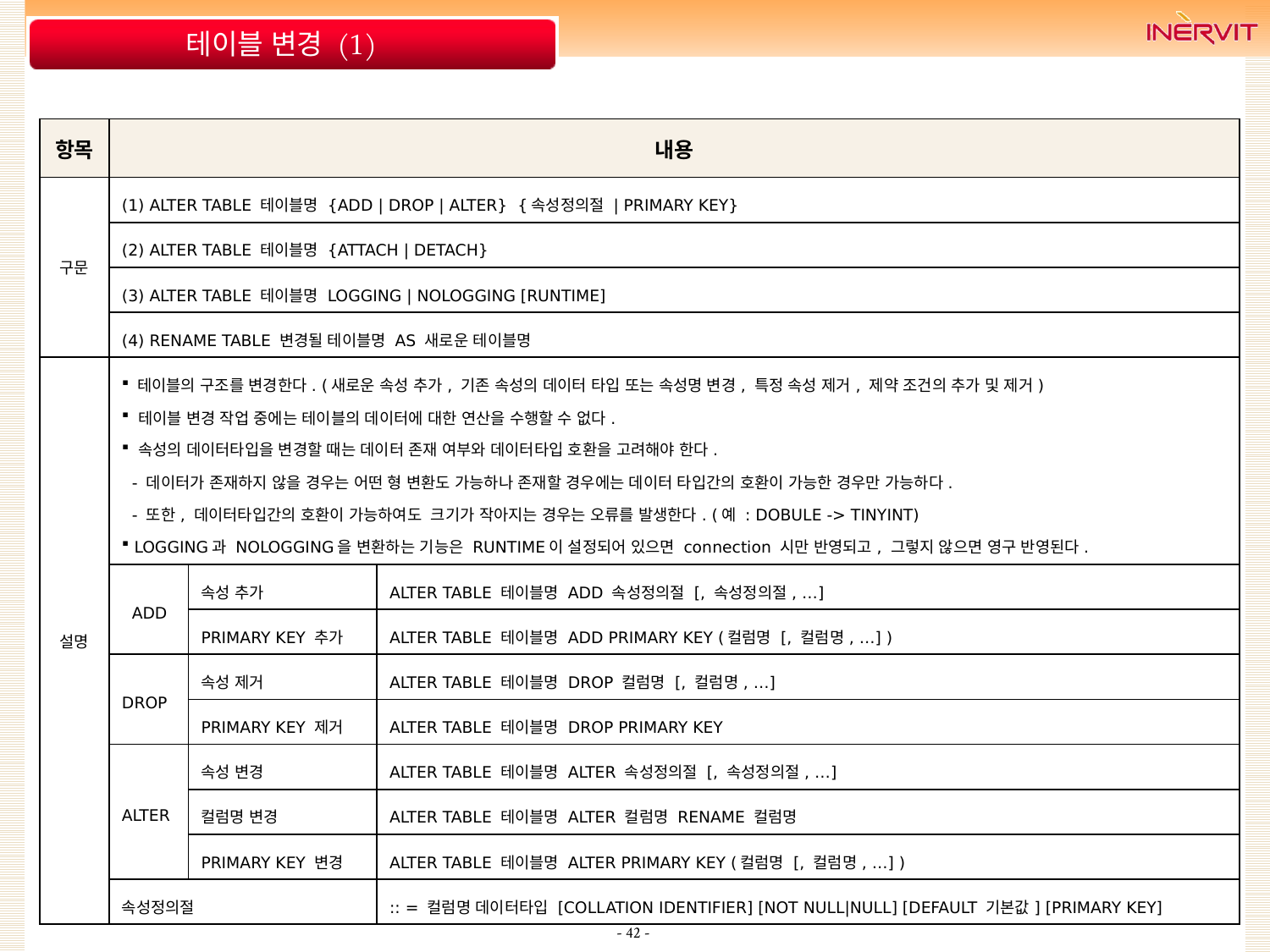

# 테이블 변경 (1)
| 항목 | 내용 |  |  |
| --- | --- | --- | --- |
| 구문 | (1) ALTER TABLE 테이블명 {ADD | DROP | ALTER} {속성정의절 | PRIMARY KEY} |  |  |
|  | (2) ALTER TABLE 테이블명 {ATTACH | DETACH} |  |  |
|  | (3) ALTER TABLE 테이블명 LOGGING | NOLOGGING [RUNTIME] |  |  |
|  | (4) RENAME TABLE 변경될 테이블명 AS 새로운 테이블명 |  |  |
| 설명 | 테이블의 구조를 변경한다. (새로운 속성 추가, 기존 속성의 데이터 타입 또는 속성명 변경, 특정 속성 제거, 제약 조건의 추가 및 제거) 테이블 변경 작업 중에는 테이블의 데이터에 대한 연산을 수행할 수 없다. 속성의 데이터타입을 변경할 때는 데이터 존재 여부와 데이터타입 호환을 고려해야 한다. - 데이터가 존재하지 않을 경우는 어떤 형 변환도 가능하나 존재할 경우에는 데이터 타입간의 호환이 가능한 경우만 가능하다. - 또한, 데이터타입간의 호환이 가능하여도 크기가 작아지는 경우는 오류를 발생한다. (예 : DOBULE -> TINYINT) LOGGING과 NOLOGGING을 변환하는 기능은 RUNTIME이 설정되어 있으면 connection 시만 반영되고, 그렇지 않으면 영구 반영된다. |  |  |
|  | ADD | 속성 추가 | ALTER TABLE 테이블명 ADD 속성정의절 [, 속성정의절, …] |
|  |  | PRIMARY KEY 추가 | ALTER TABLE 테이블명 ADD PRIMARY KEY (컬럼명 [, 컬럼명, …] ) |
|  | DROP | 속성 제거 | ALTER TABLE 테이블명 DROP 컬럼명 [, 컬럼명, …] |
|  |  | PRIMARY KEY 제거 | ALTER TABLE 테이블명 DROP PRIMARY KEY |
|  | ALTER | 속성 변경 | ALTER TABLE 테이블명 ALTER 속성정의절 [, 속성정의절, …] |
|  |  | 컬럼명 변경 | ALTER TABLE 테이블명 ALTER 컬럼명 RENAME 컬럼명 |
|  |  | PRIMARY KEY 변경 | ALTER TABLE 테이블명 ALTER PRIMARY KEY (컬럼명 [, 컬럼명, …] ) |
|  | 속성정의절 |  | :: = 컬럼명 데이터타입 [COLLATION IDENTIFIER] [NOT NULL|NULL] [DEFAULT 기본값] [PRIMARY KEY] |
- 42 -